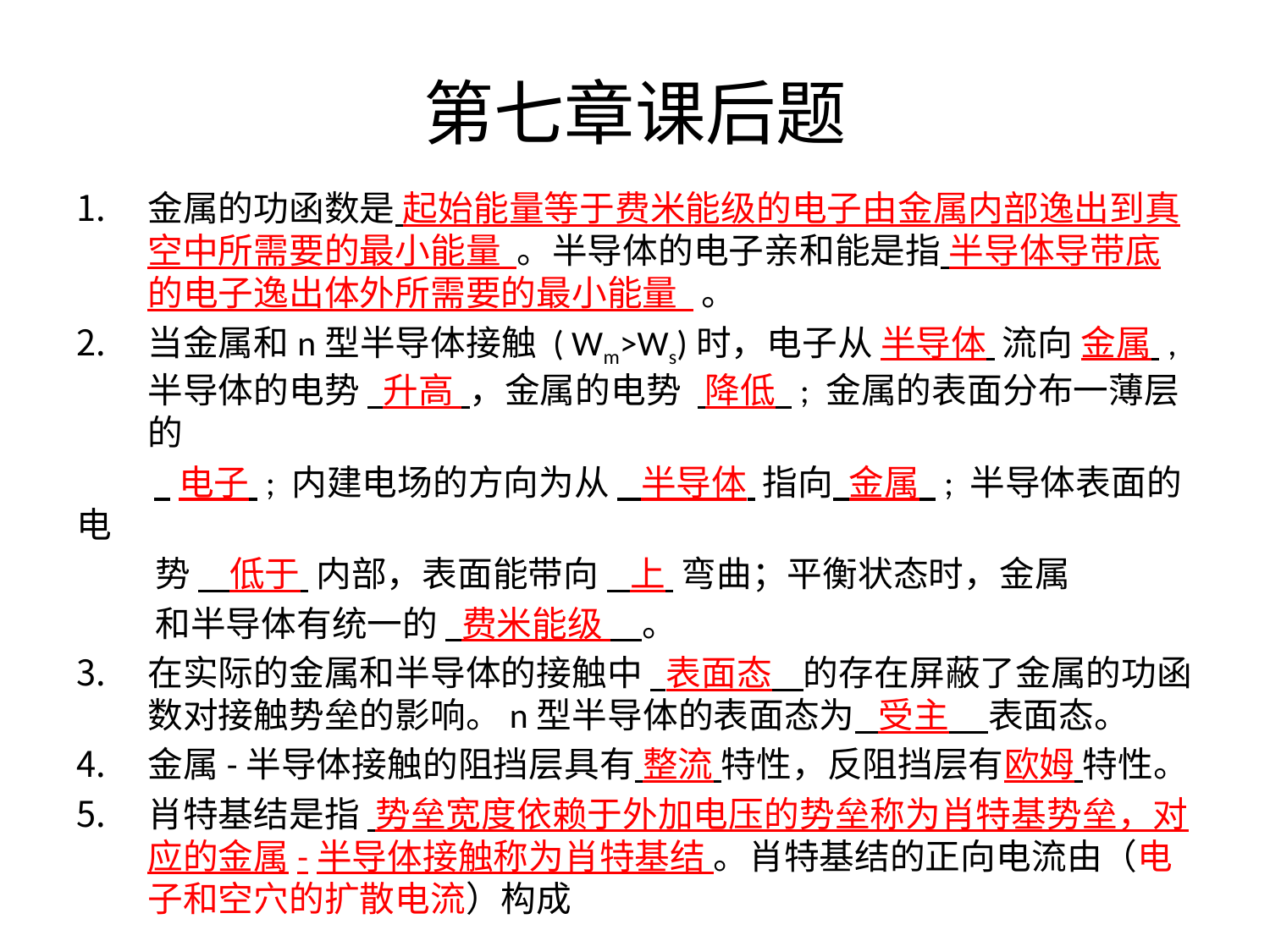

# 第七章课后题
金属的功函数是 起始能量等于费米能级的电子由金属内部逸出到真空中所需要的最小能量  。半导体的电子亲和能是指 半导体导带底的电子逸出体外所需要的最小能量   。
当金属和n型半导体接触 ( Wm>Ws)时，电子从 半导体  流向 金属 , 半导体的电势   升高  ，金属的电势   降低  ; 金属的表面分布一薄层的
            电子 ; 内建电场的方向为从    半导体  指向  金属  ; 半导体表面的电
         势     低于  内部，表面能带向    上  弯曲；平衡状态时，金属
         和半导体有统一的   费米能级     。
在实际的金属和半导体的接触中   表面态    的存在屏蔽了金属的功函数对接触势垒的影响。n型半导体的表面态为   受主     表面态。
金属-半导体接触的阻挡层具有 整流 特性，反阻挡层有欧姆 特性。
肖特基结是指  势垒宽度依赖于外加电压的势垒称为肖特基势垒，对应的金属-半导体接触称为肖特基结 。肖特基结的正向电流由（电子和空穴的扩散电流）构成